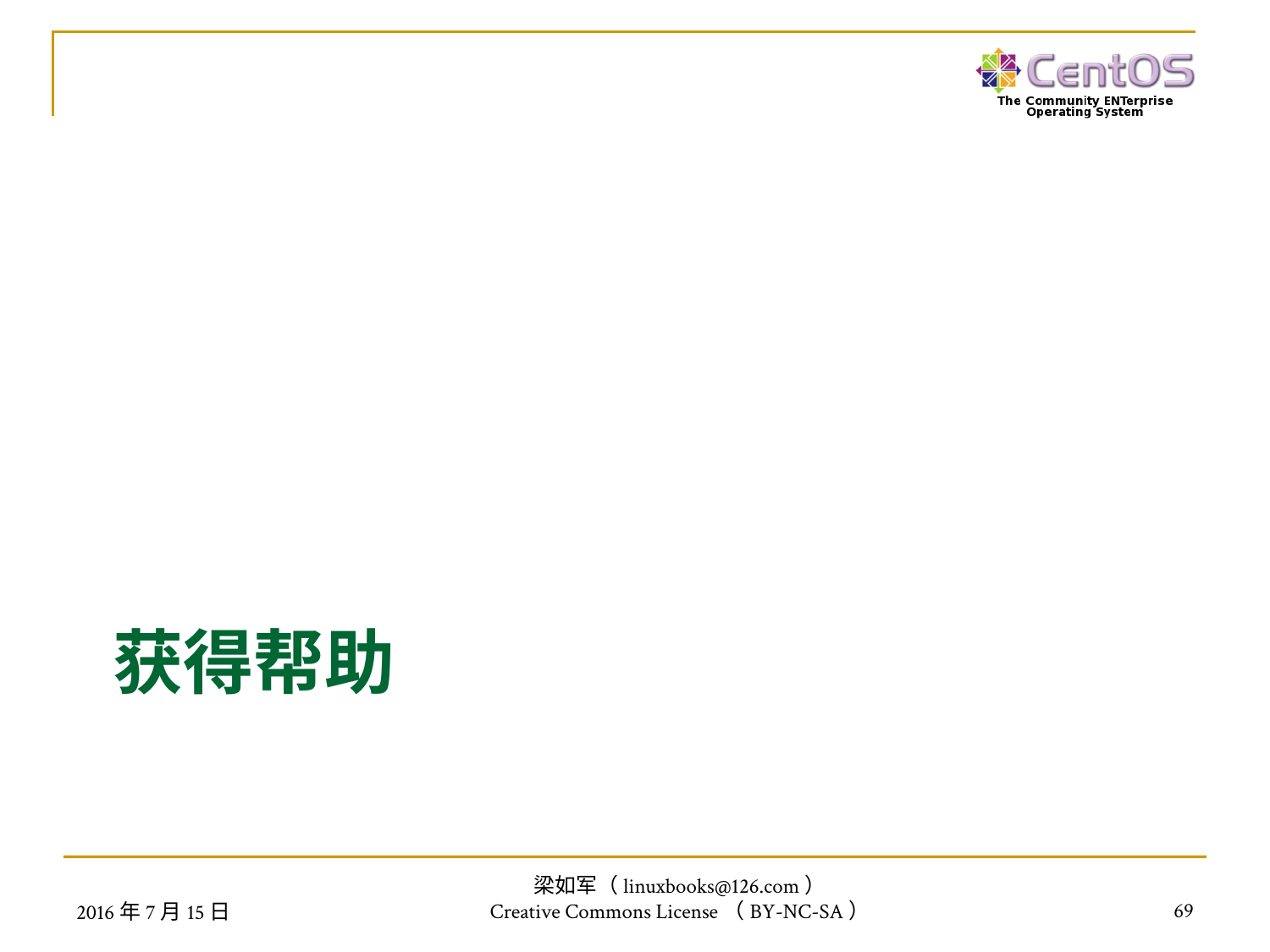

# 获得帮助
梁如军（linuxbooks@126.com）
Creative Commons License（BY-NC-SA）
2016年7月15日
69